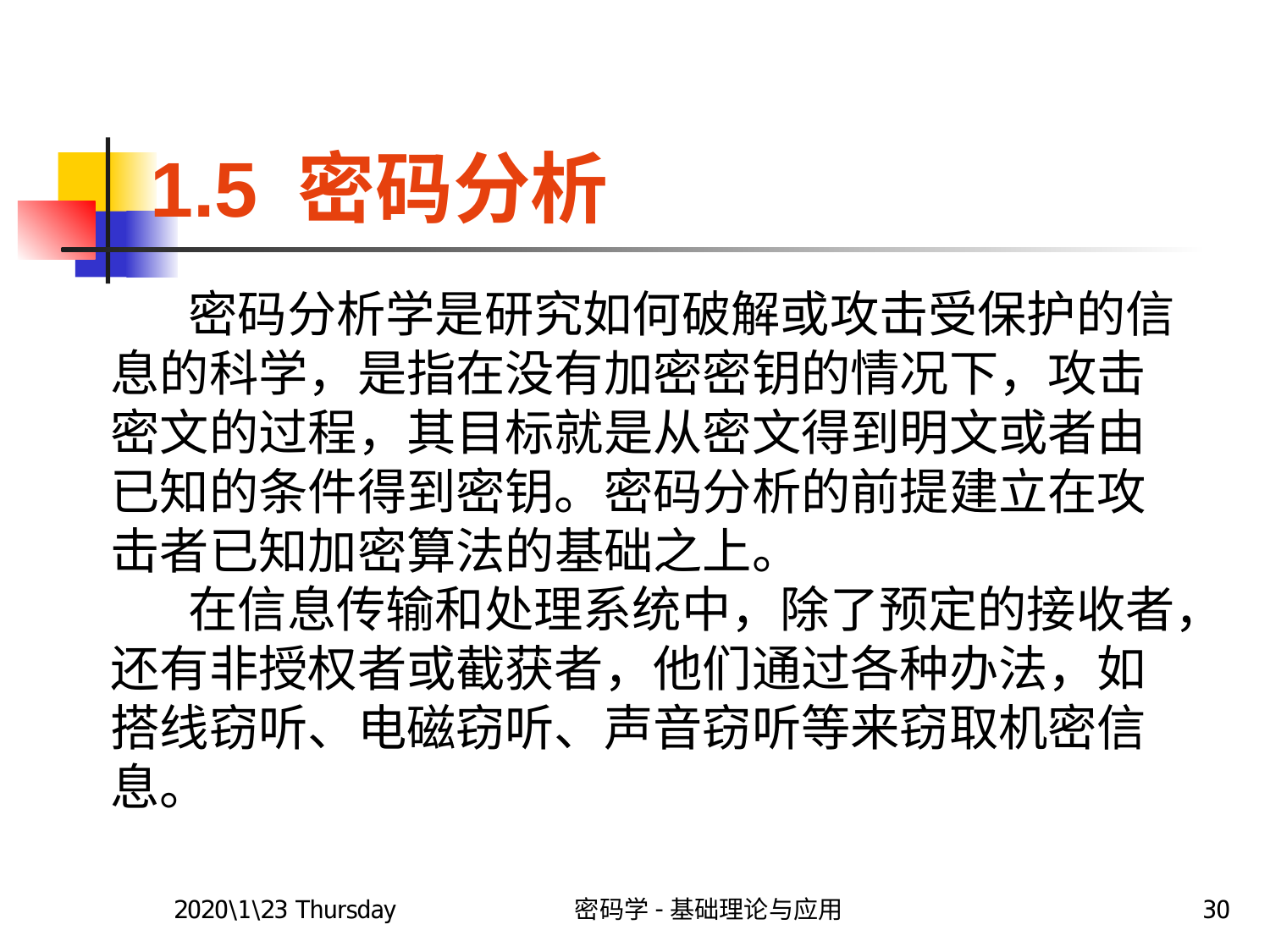

# 1.5 密码分析
      密码分析学是研究如何破解或攻击受保护的信息的科学，是指在没有加密密钥的情况下，攻击密文的过程，其目标就是从密文得到明文或者由已知的条件得到密钥。密码分析的前提建立在攻击者已知加密算法的基础之上。
      在信息传输和处理系统中，除了预定的接收者，还有非授权者或截获者，他们通过各种办法，如搭线窃听、电磁窃听、声音窃听等来窃取机密信息。
2020\1\23 Thursday
密码学-基础理论与应用
30